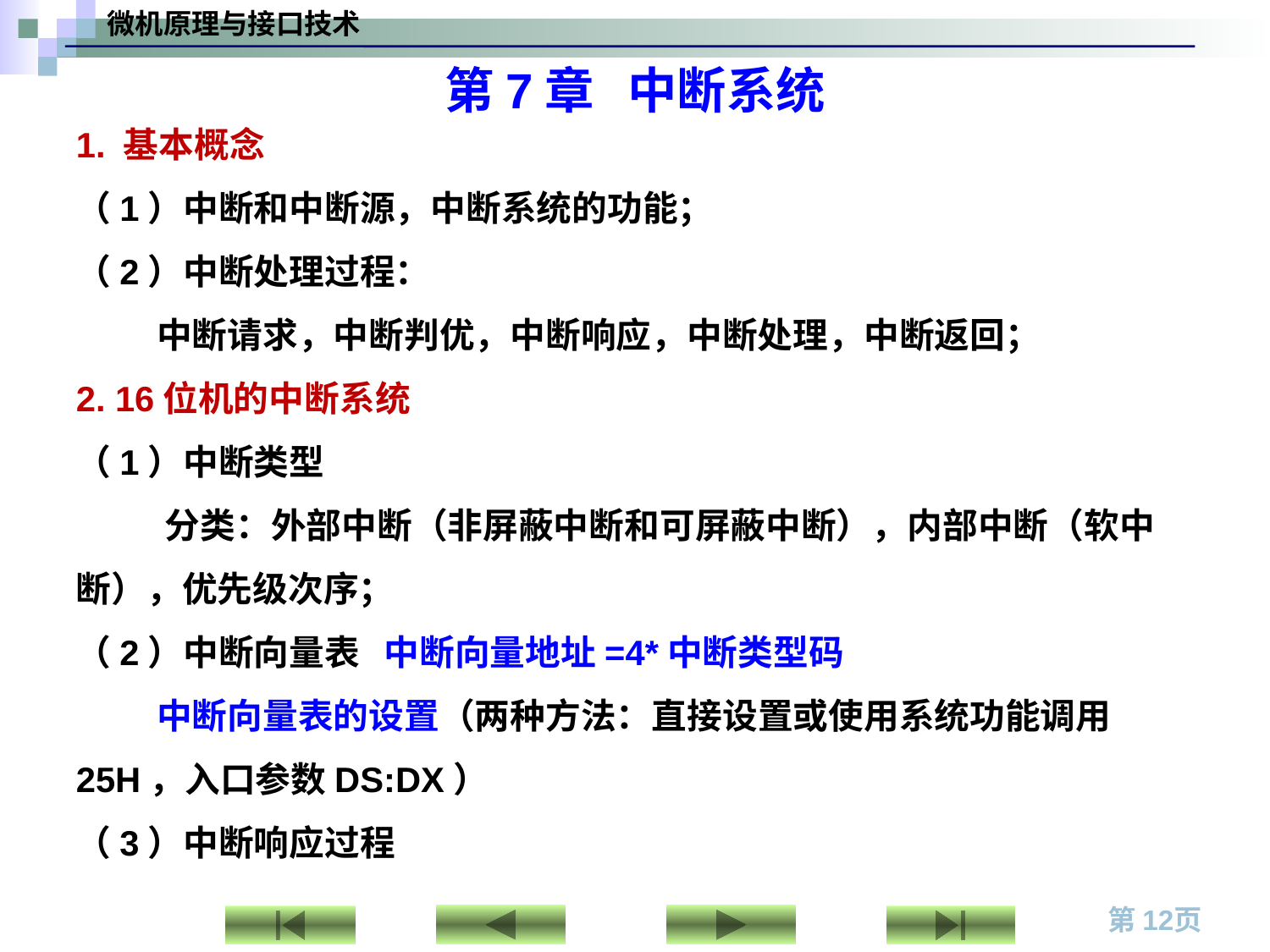

# 第7章   中断系统
1. 基本概念
（1）中断和中断源，中断系统的功能；
（2）中断处理过程：
         中断请求，中断判优，中断响应，中断处理，中断返回；
2. 16位机的中断系统
（1）中断类型
          分类：外部中断（非屏蔽中断和可屏蔽中断），内部中断（软中断），优先级次序；
（2）中断向量表   中断向量地址=4*中断类型码
         中断向量表的设置（两种方法：直接设置或使用系统功能调用  25H，入口参数DS:DX）
（3）中断响应过程